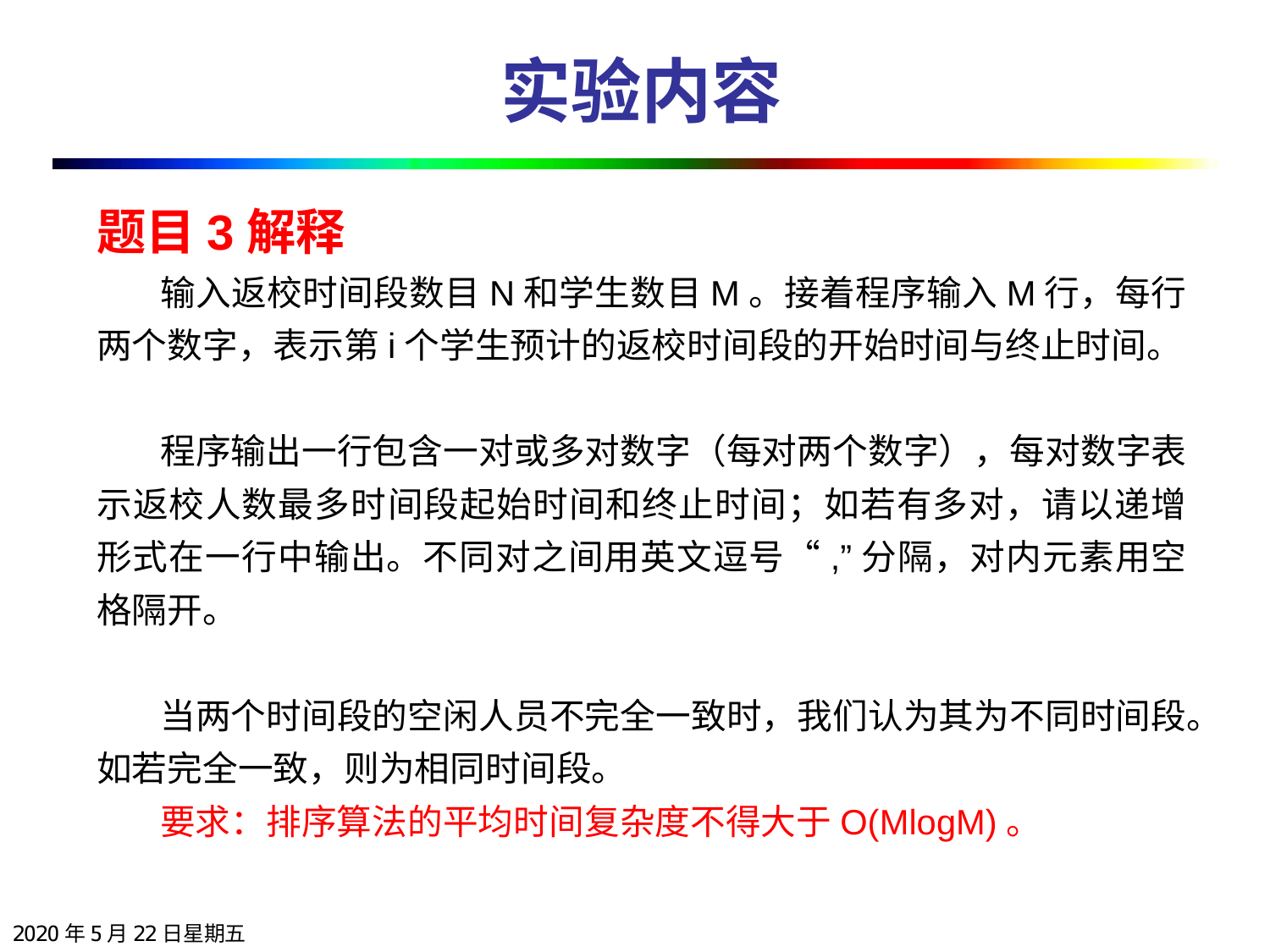

# 实验内容
题目3解释
输入返校时间段数目N和学生数目M。接着程序输入M行，每行两个数字，表示第i个学生预计的返校时间段的开始时间与终止时间。

程序输出一行包含一对或多对数字（每对两个数字），每对数字表示返校人数最多时间段起始时间和终止时间；如若有多对，请以递增形式在一行中输出。不同对之间用英文逗号“,”分隔，对内元素用空格隔开。

当两个时间段的空闲人员不完全一致时，我们认为其为不同时间段。如若完全一致，则为相同时间段。
要求：排序算法的平均时间复杂度不得大于O(MlogM)。

2020年5月22日星期五